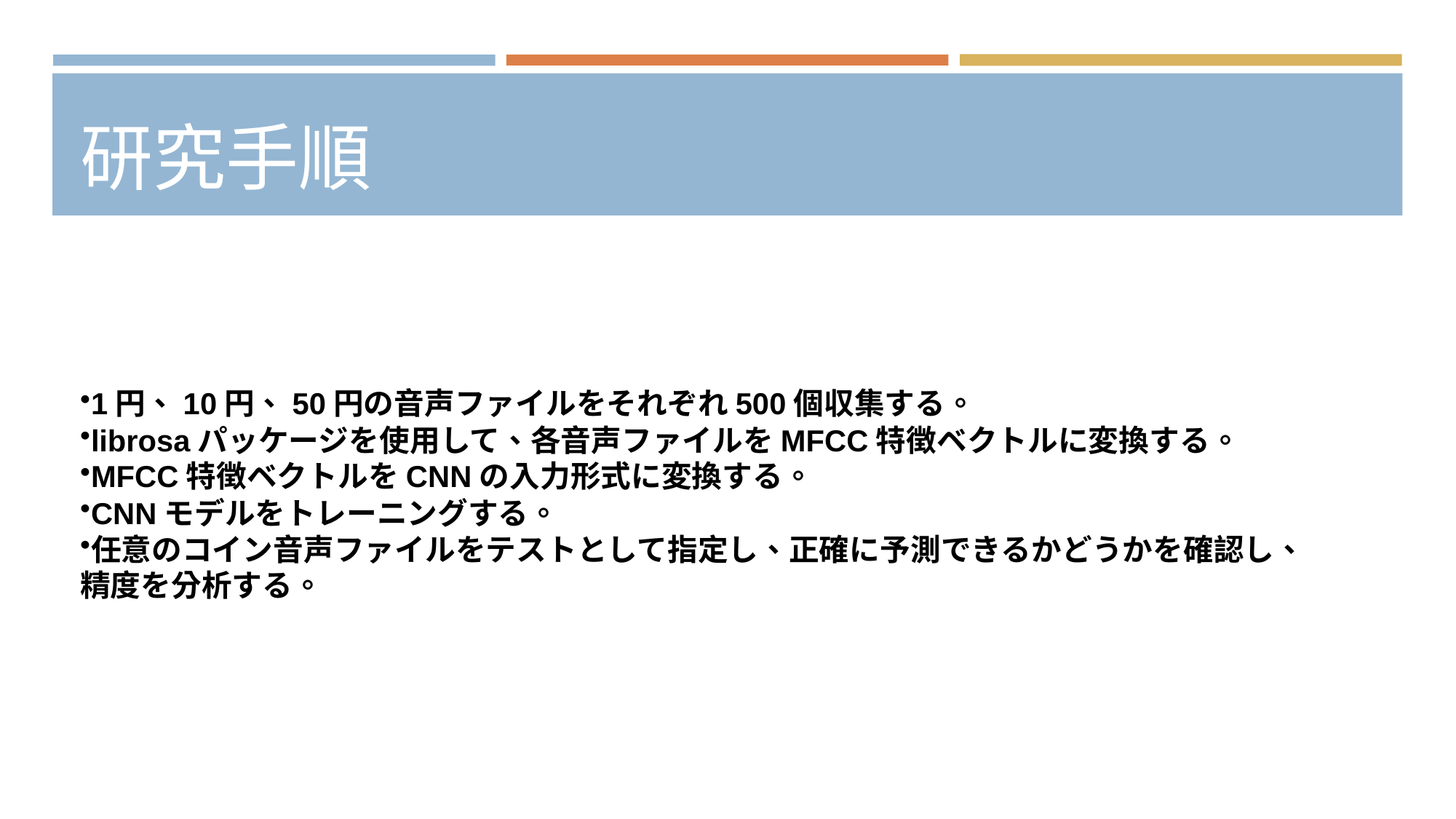

# 研究手順
1円、10円、50円の音声ファイルをそれぞれ500個収集する。
librosaパッケージを使用して、各音声ファイルをMFCC特徴ベクトルに変換する。
MFCC特徴ベクトルをCNNの入力形式に変換する。
CNNモデルをトレーニングする。
任意のコイン音声ファイルをテストとして指定し、正確に予測できるかどうかを確認し、
精度を分析する。